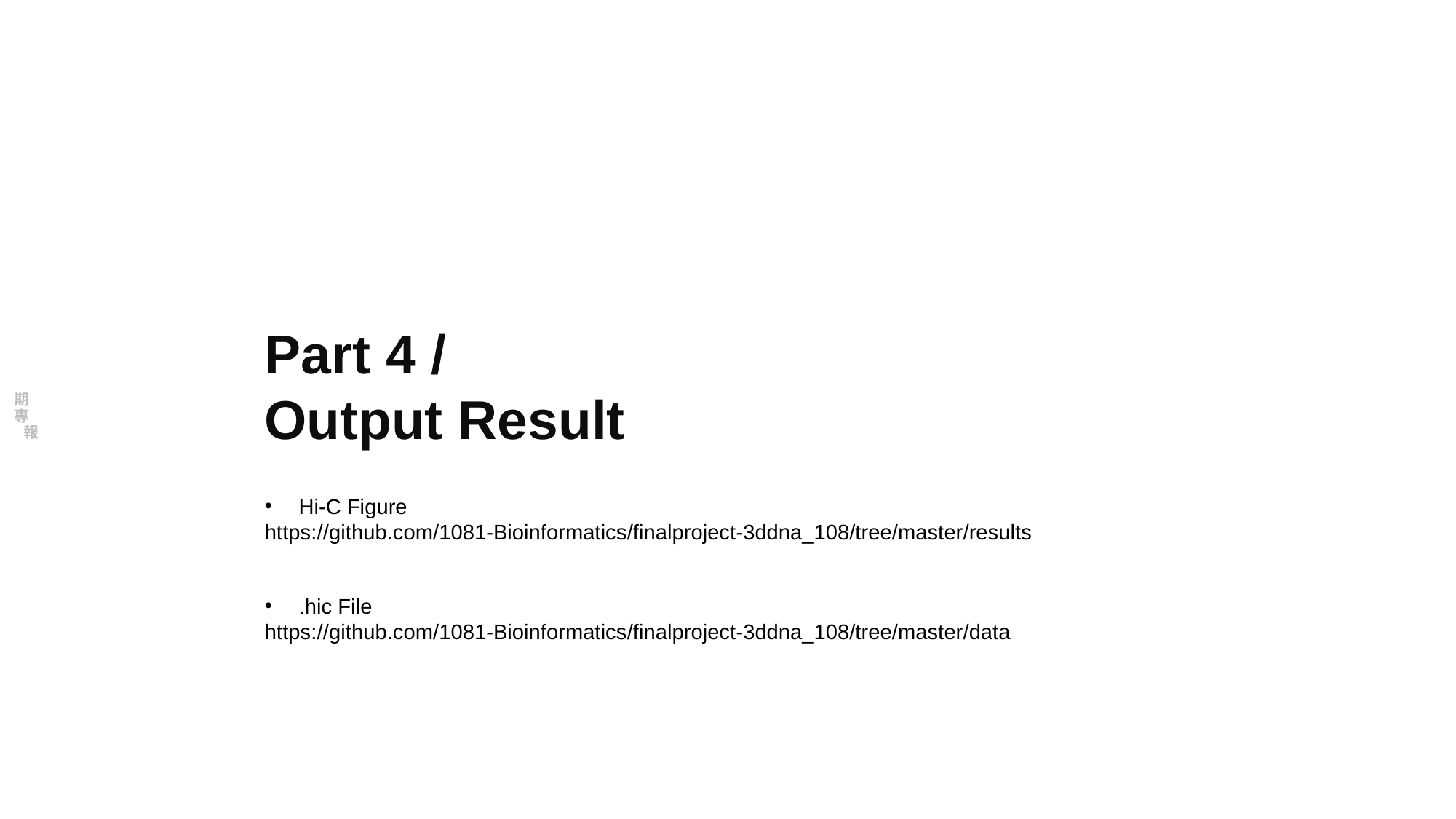

期末專題報告
Part 4 /
Output Result
Hi-C Figure
https://github.com/1081-Bioinformatics/finalproject-3ddna_108/tree/master/results
.hic File
https://github.com/1081-Bioinformatics/finalproject-3ddna_108/tree/master/data